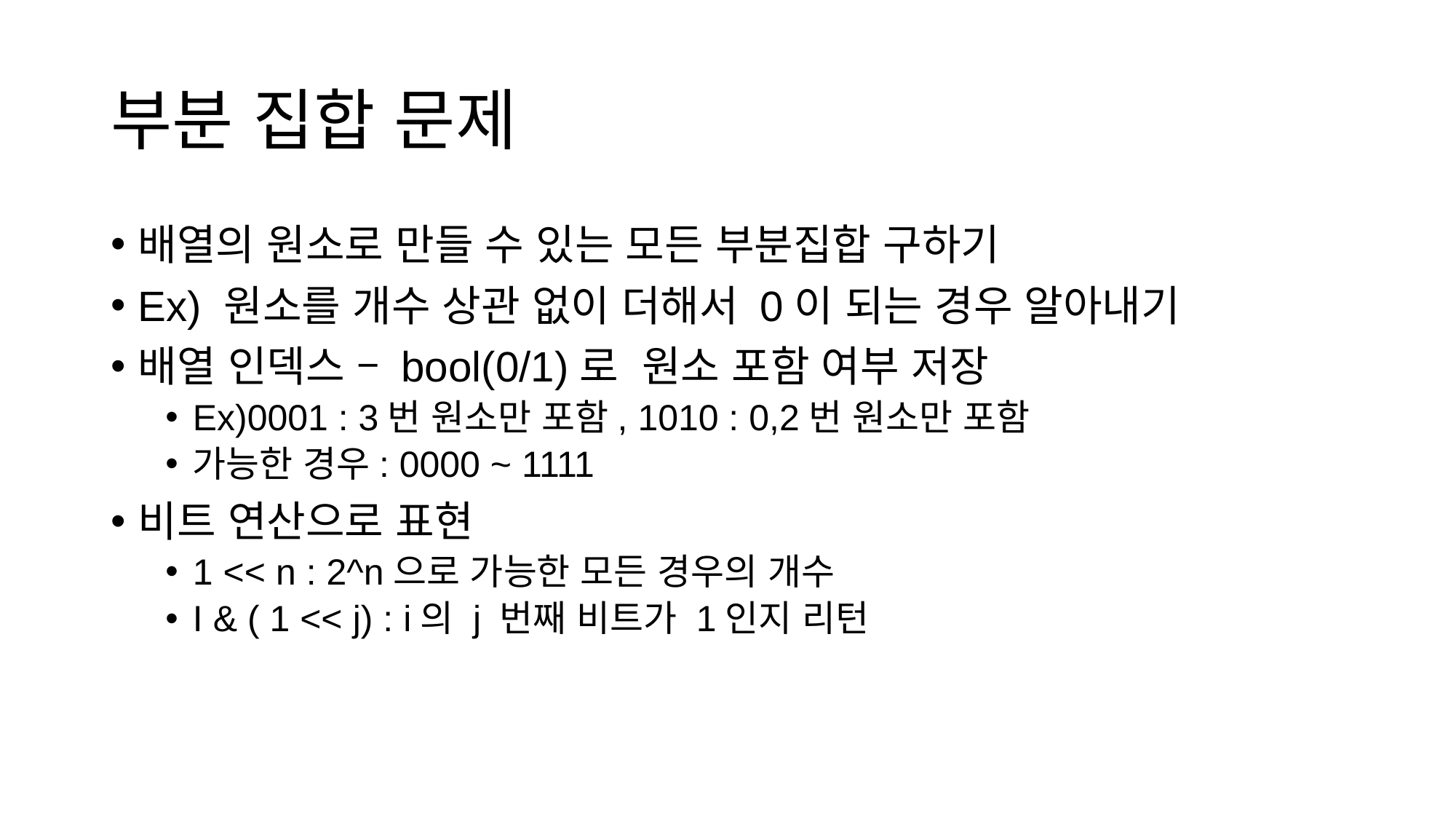

# 부분 집합 문제
배열의 원소로 만들 수 있는 모든 부분집합 구하기
Ex) 원소를 개수 상관 없이 더해서 0이 되는 경우 알아내기
배열 인덱스 – bool(0/1)로  원소 포함 여부 저장
Ex)0001 : 3번 원소만 포함, 1010 : 0,2번 원소만 포함
가능한 경우: 0000 ~ 1111
비트 연산으로 표현
1 << n : 2^n으로 가능한 모든 경우의 개수
I & ( 1 << j) : i의 j 번째 비트가 1인지 리턴